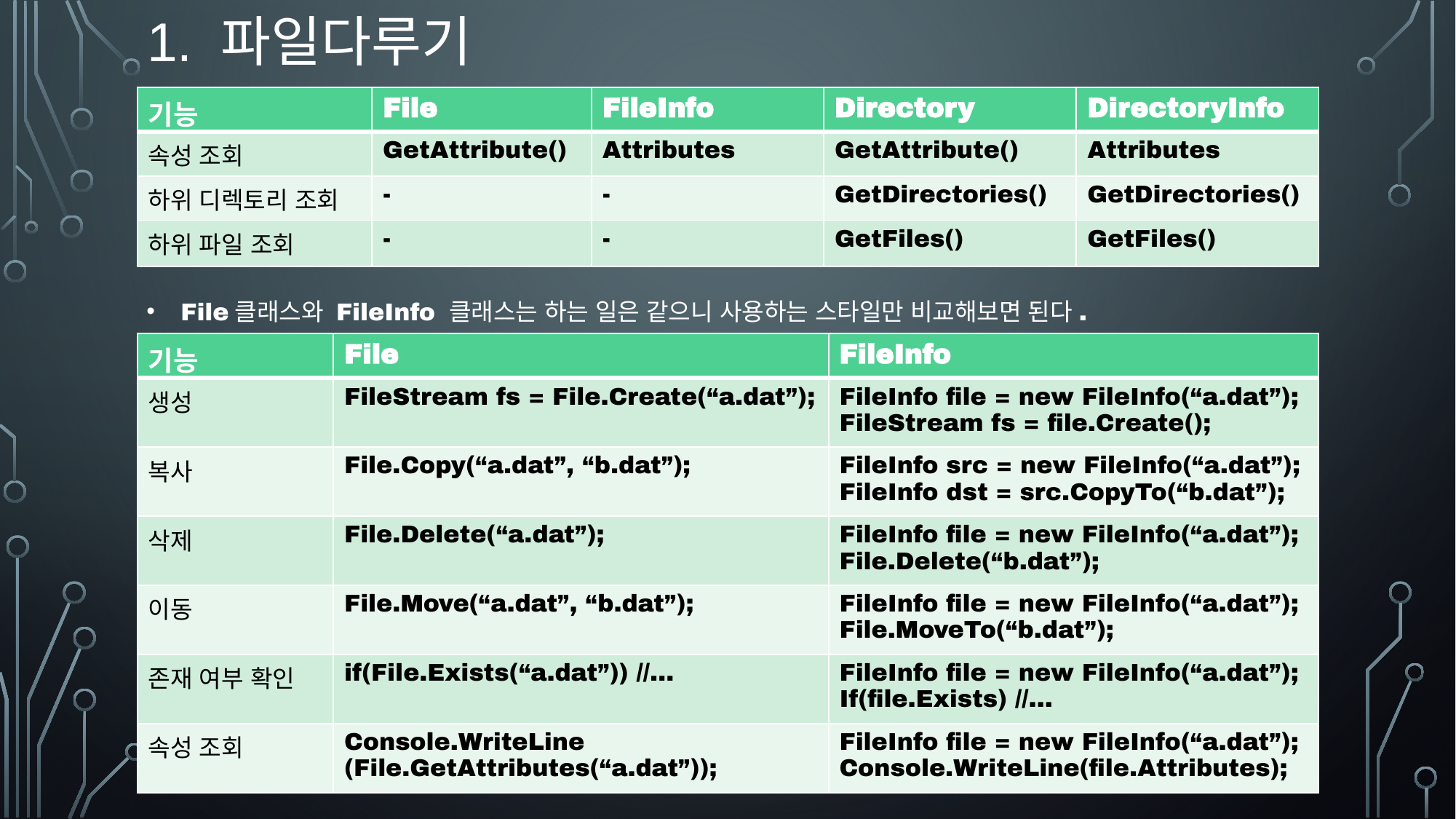

# 1. 파일다루기

File클래스와 FileInfo 클래스는 하는 일은 같으니 사용하는 스타일만 비교해보면 된다.
| 기능 | File | FileInfo | Directory | DirectoryInfo |
| --- | --- | --- | --- | --- |
| 속성 조회 | GetAttribute() | Attributes | GetAttribute() | Attributes |
| 하위 디렉토리 조회 | - | - | GetDirectories() | GetDirectories() |
| 하위 파일 조회 | - | - | GetFiles() | GetFiles() |
| 기능 | File | FileInfo |
| --- | --- | --- |
| 생성 | FileStream fs = File.Create(“a.dat”); | FileInfo file = new FileInfo(“a.dat”); FileStream fs = file.Create(); |
| 복사 | File.Copy(“a.dat”, “b.dat”); | FileInfo src = new FileInfo(“a.dat”); FileInfo dst = src.CopyTo(“b.dat”); |
| 삭제 | File.Delete(“a.dat”); | FileInfo file = new FileInfo(“a.dat”); File.Delete(“b.dat”); |
| 이동 | File.Move(“a.dat”, “b.dat”); | FileInfo file = new FileInfo(“a.dat”); File.MoveTo(“b.dat”); |
| 존재 여부 확인 | if(File.Exists(“a.dat”)) //… | FileInfo file = new FileInfo(“a.dat”); If(file.Exists) //… |
| 속성 조회 | Console.WriteLine (File.GetAttributes(“a.dat”)); | FileInfo file = new FileInfo(“a.dat”); Console.WriteLine(file.Attributes); |